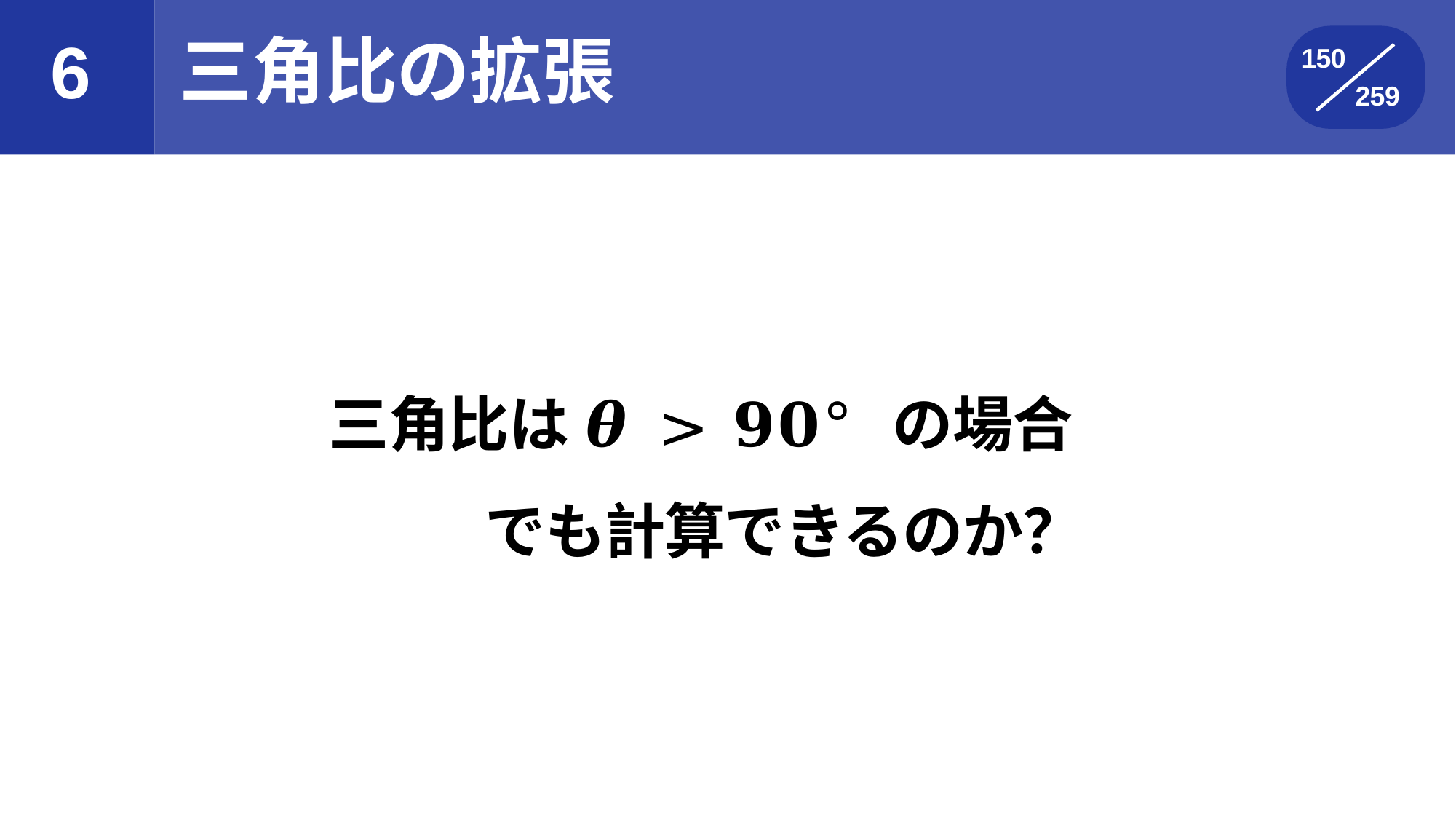

三角比の拡張
# 6
150
259
三角比は 𝜽 > 𝟗𝟎° の場合でも計算できるのか？